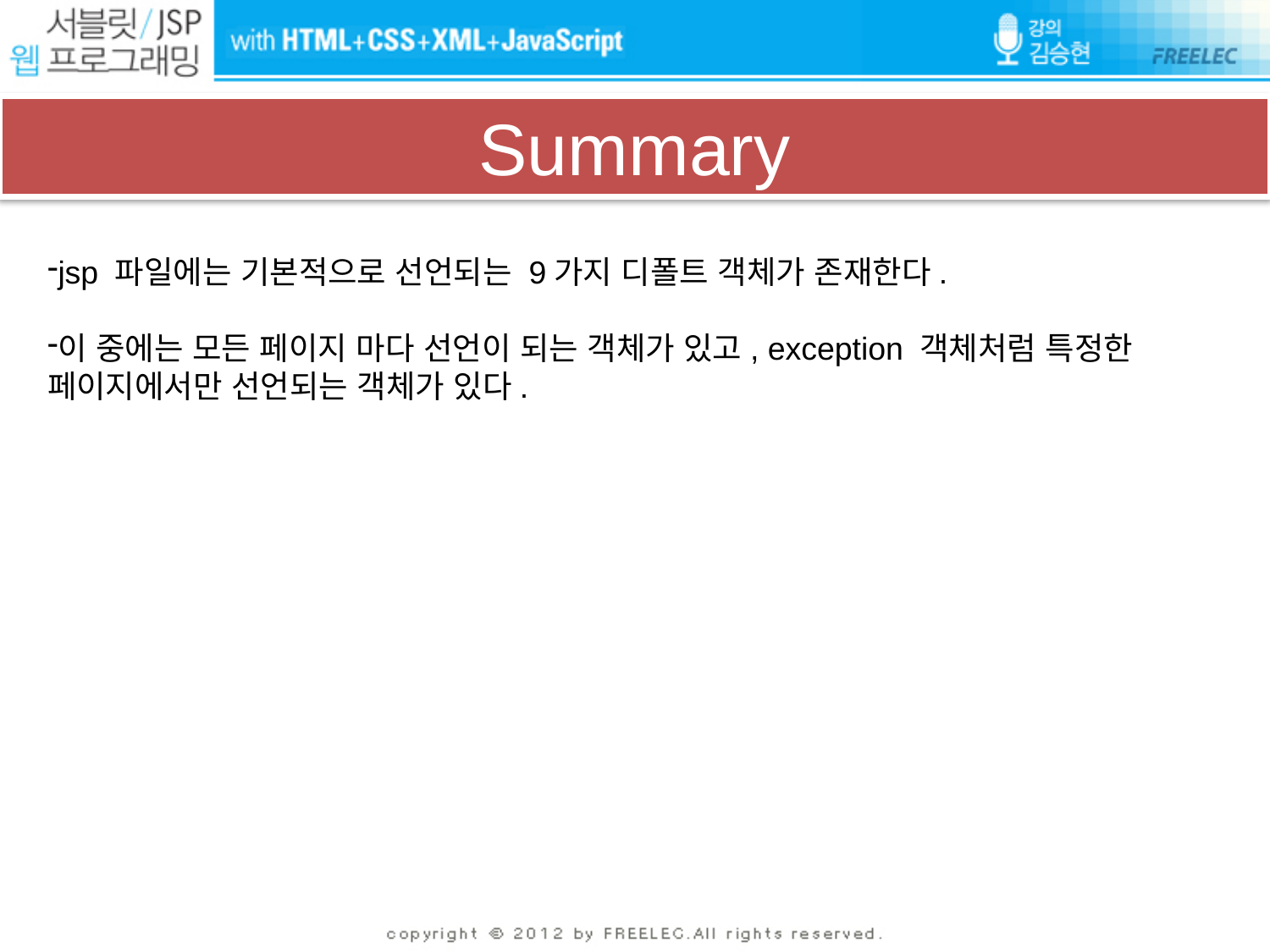

# Summary
jsp 파일에는 기본적으로 선언되는 9가지 디폴트 객체가 존재한다.

이 중에는 모든 페이지 마다 선언이 되는 객체가 있고, exception 객체처럼 특정한 페이지에서만 선언되는 객체가 있다.